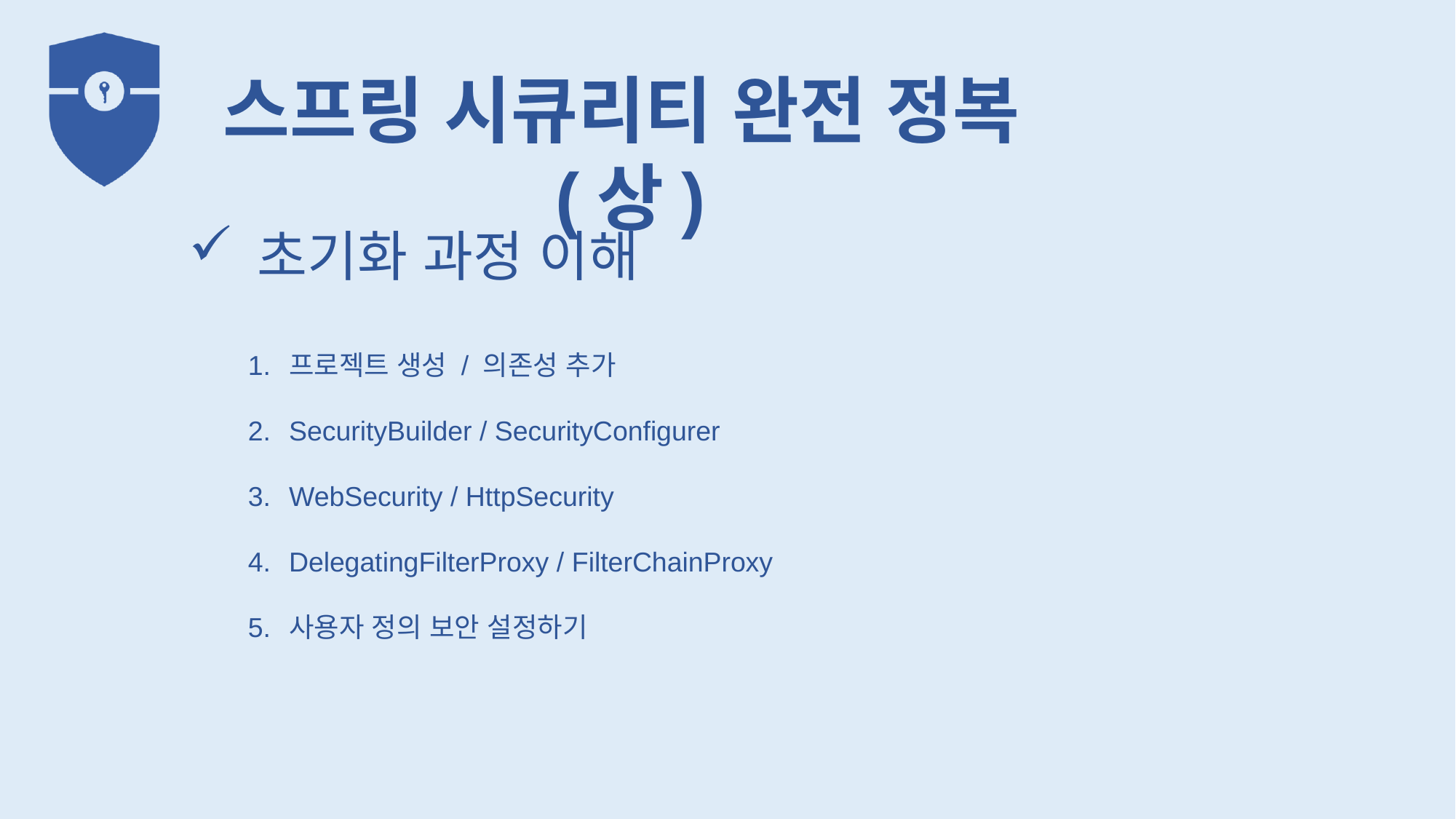

초기화 과정 이해
프로젝트 생성 / 의존성 추가
SecurityBuilder / SecurityConfigurer
WebSecurity / HttpSecurity
DelegatingFilterProxy / FilterChainProxy
사용자 정의 보안 설정하기